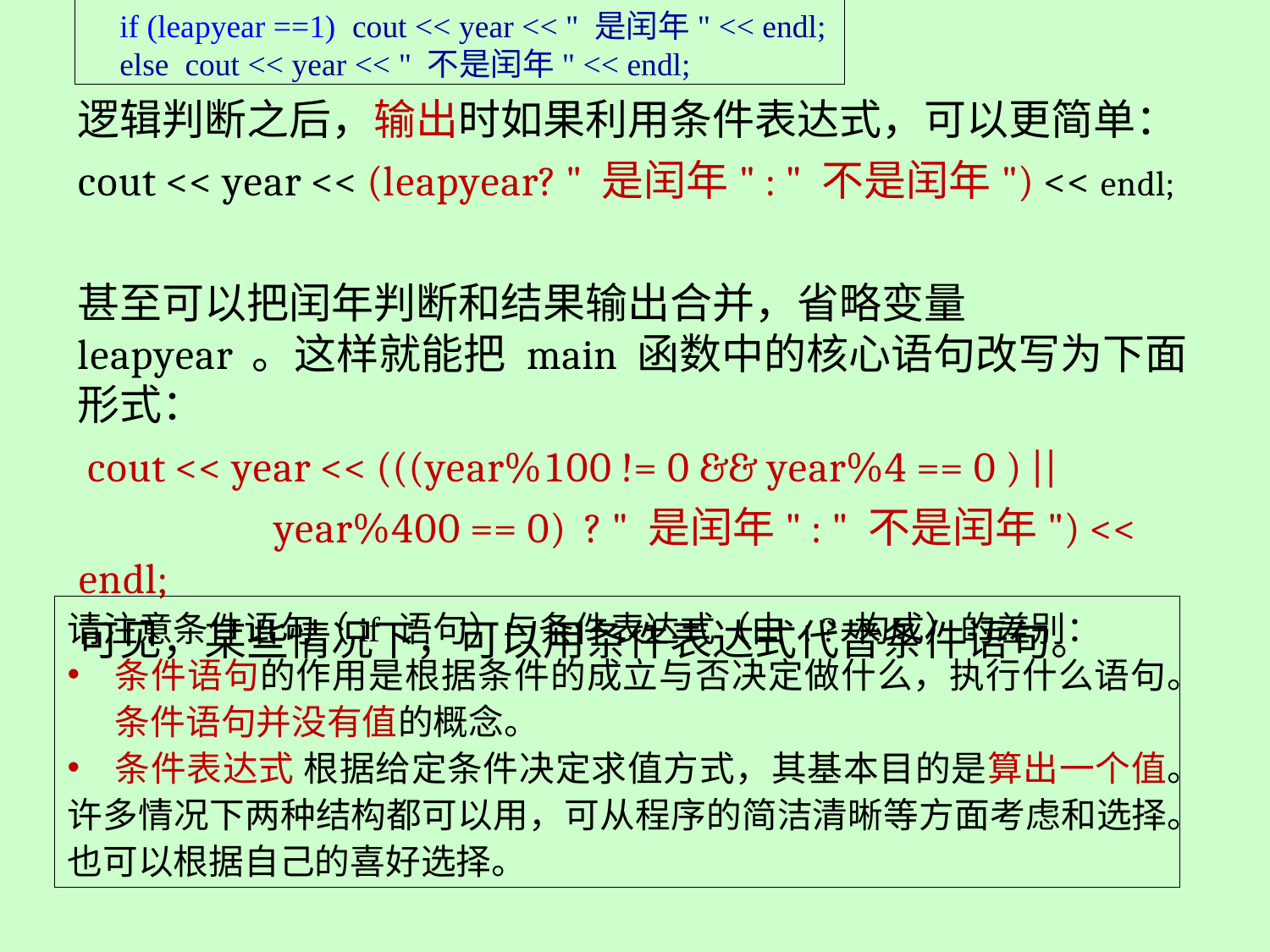

if (leapyear ==1)  cout << year << " 是闰年" << endl;
    else  cout << year << " 不是闰年" << endl;
逻辑判断之后，输出时如果利用条件表达式，可以更简单：
cout << year << (leapyear? " 是闰年" : " 不是闰年") << endl;

甚至可以把闰年判断和结果输出合并，省略变量 leapyear 。这样就能把 main 函数中的核心语句改写为下面形式：
 cout << year << (((year%100 != 0 && year%4 == 0 ) ||
                     year%400 == 0)  ? " 是闰年" : " 不是闰年") << endl;
可见，某些情况下，可以用条件表达式代替条件语句。
请注意条件语句（if 语句）与条件表达式（由 : ? 构成）的差别：
条件语句的作用是根据条件的成立与否决定做什么，执行什么语句。条件语句并没有值的概念。
条件表达式 根据给定条件决定求值方式，其基本目的是算出一个值。
许多情况下两种结构都可以用，可从程序的简洁清晰等方面考虑和选择。也可以根据自己的喜好选择。
26